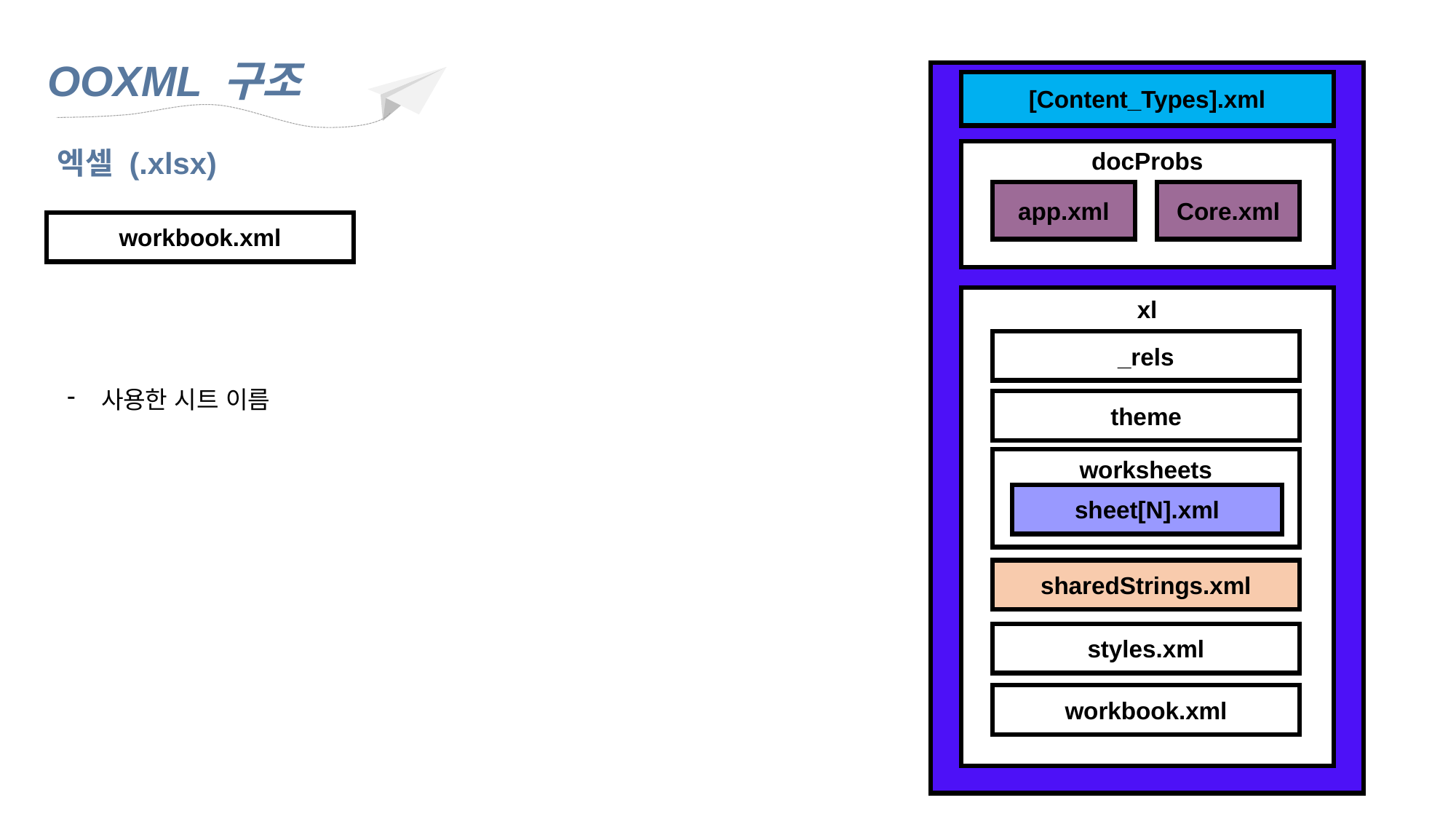

OOXML 구조

[Content_Types].xml
docProbs

Core.xml
app.xml

xl

_rels
sharedStrings.xml
styles.xml
workbook.xml

엑셀 (.xlsx)
workbook.xml
사용한 시트 이름
theme
worksheets

sheet[N].xml